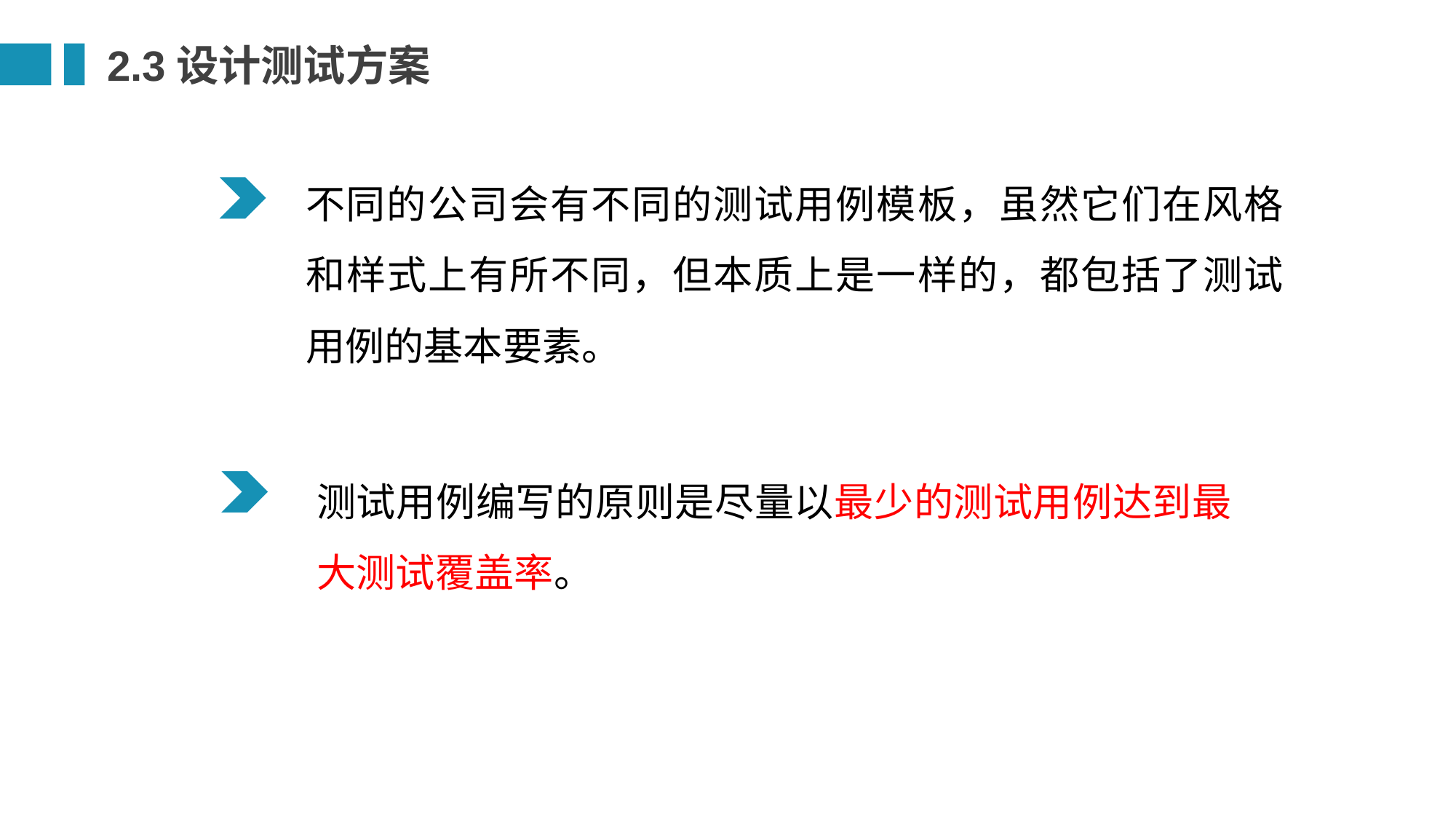

2.3设计测试方案

不同的公司会有不同的测试用例模板，虽然它们在风格和样式上有所不同，但本质上是一样的，都包括了测试用例的基本要素。

测试用例编写的原则是尽量以最少的测试用例达到最大测试覆盖率。

50